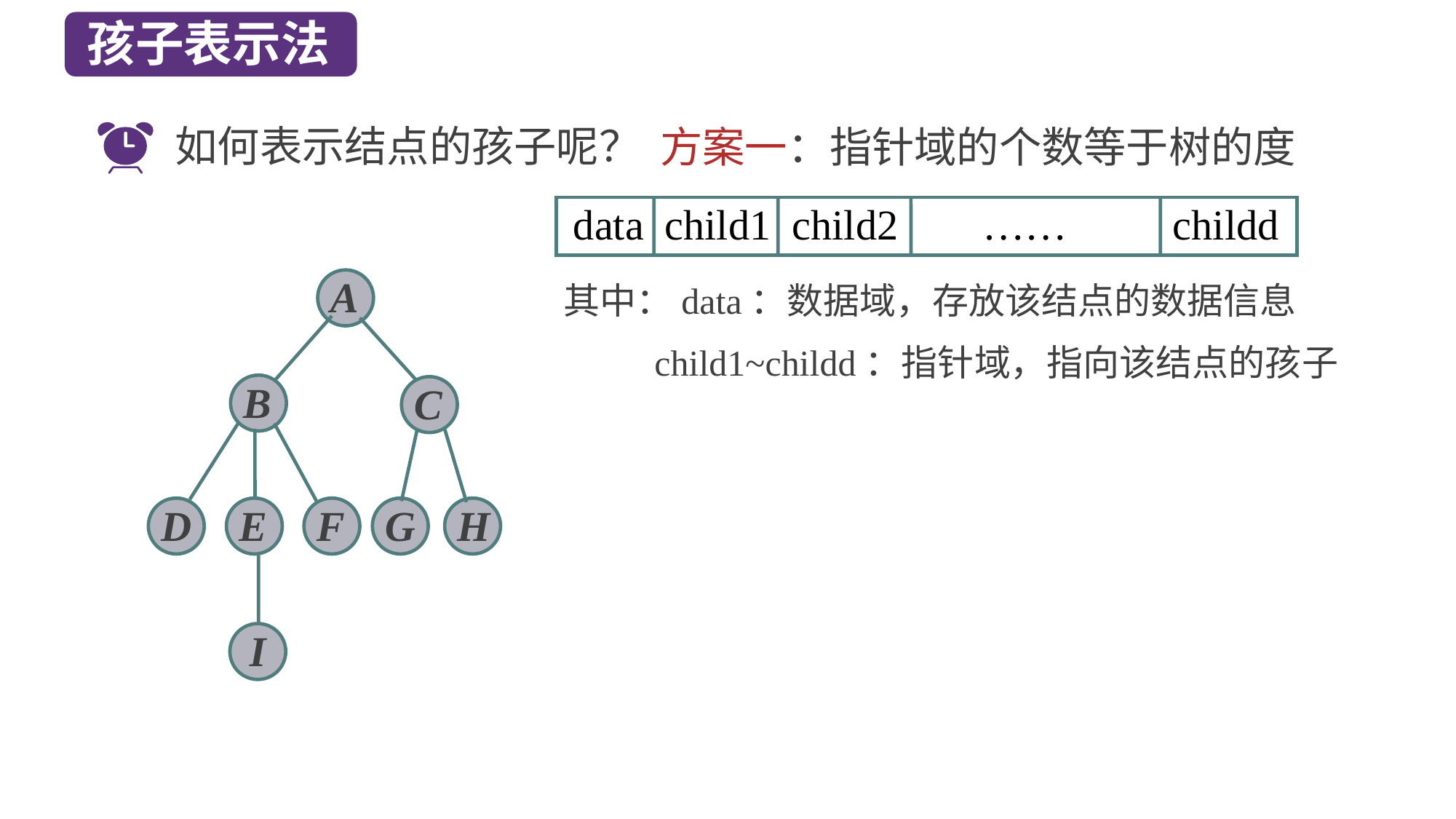

孩子表示法

如何表示结点的孩子呢？

方案一：指针域的个数等于树的度
 data  child1  child2        ……          childd

其中：data：数据域，存放该结点的数据信息
          child1~childd：指针域，指向该结点的孩子
A

B
C

D
E
F
G
H

I